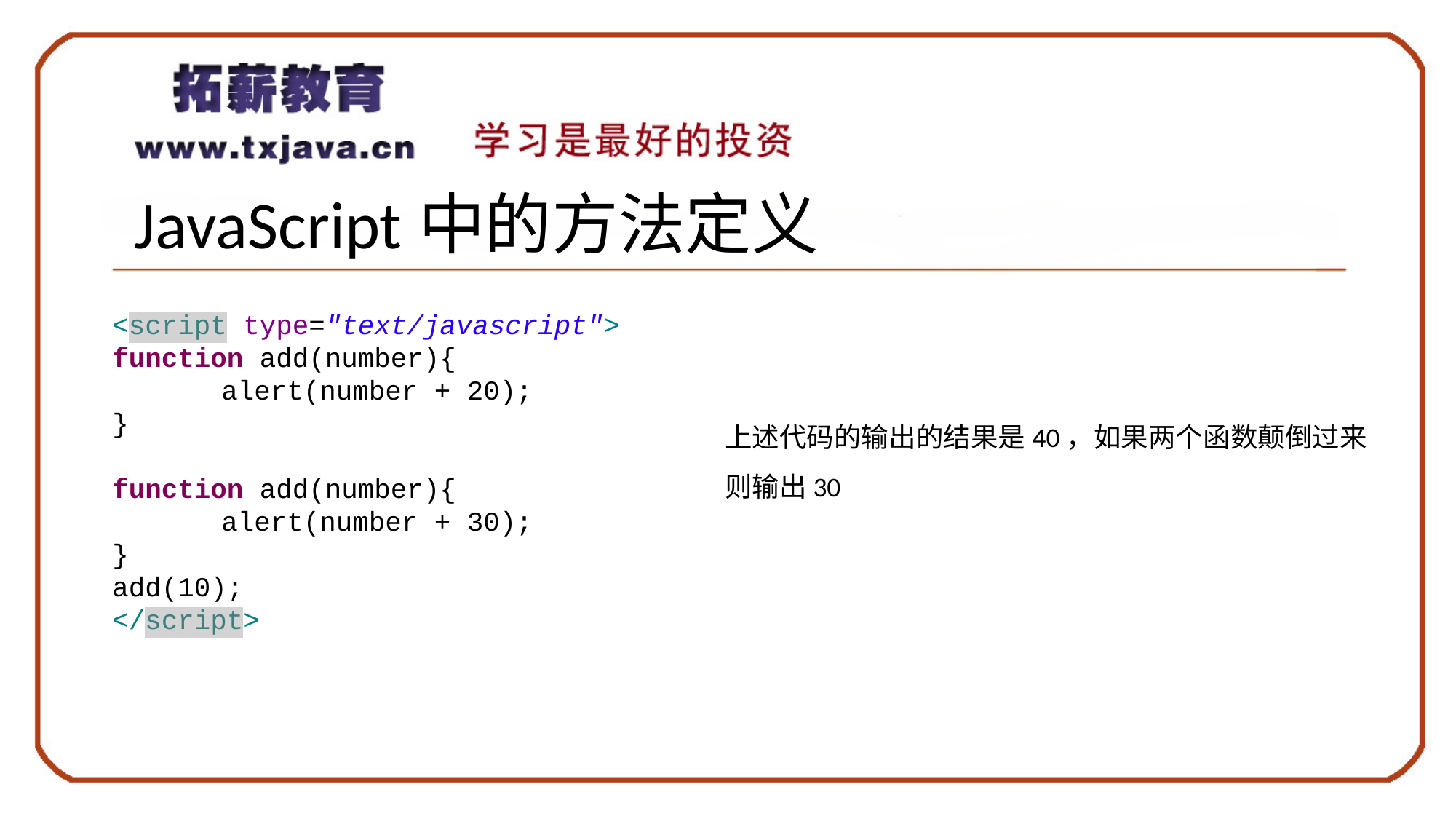

# JavaScript中的方法定义
<script type="text/javascript">
function add(number){
	alert(number + 20);
}

function add(number){
	alert(number + 30);
}
add(10);
</script>
上述代码的输出的结果是40，如果两个函数颠倒过来则输出30